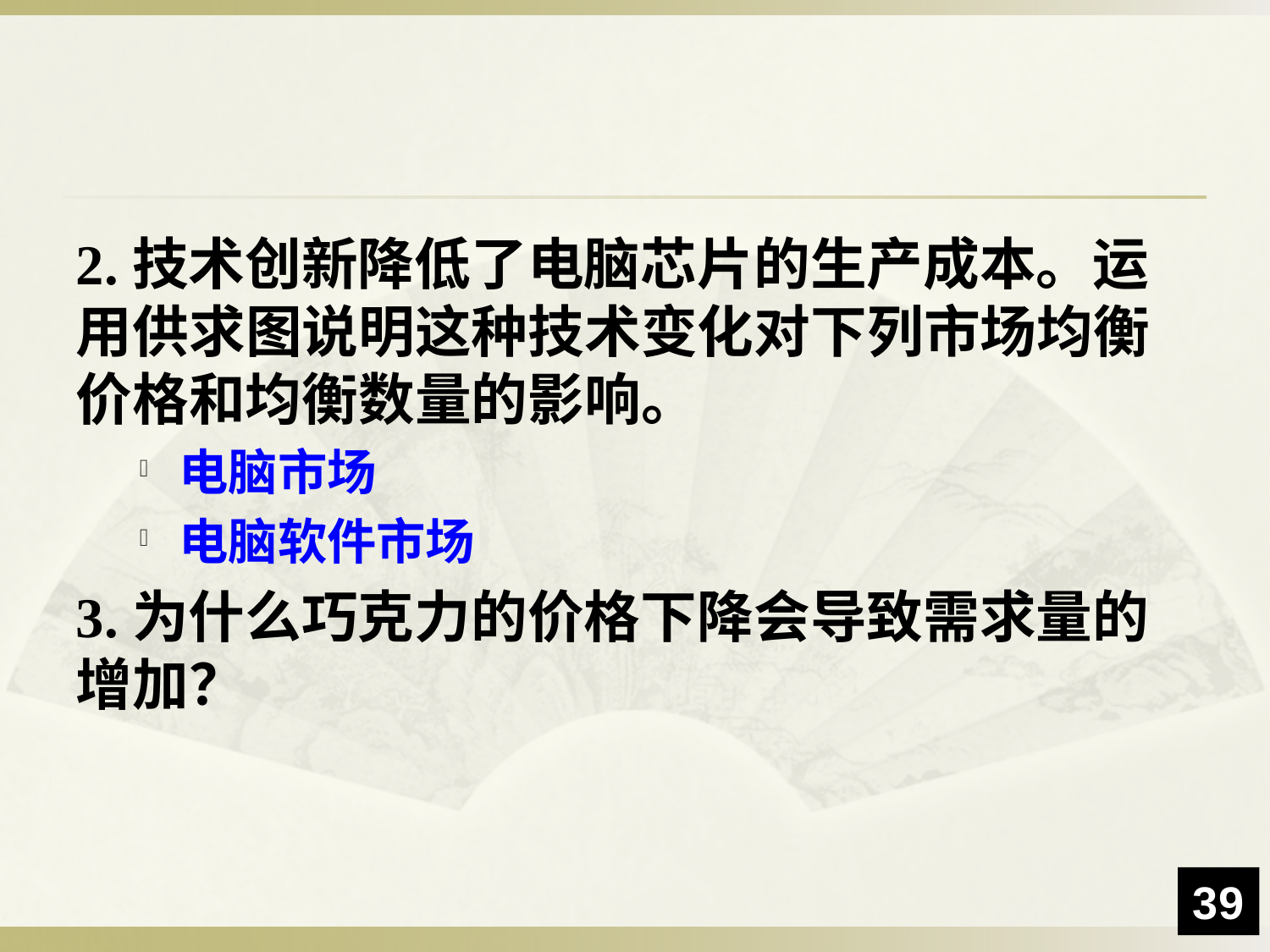

2.技术创新降低了电脑芯片的生产成本。运用供求图说明这种技术变化对下列市场均衡价格和均衡数量的影响。
电脑市场
电脑软件市场
3.为什么巧克力的价格下降会导致需求量的增加？
39